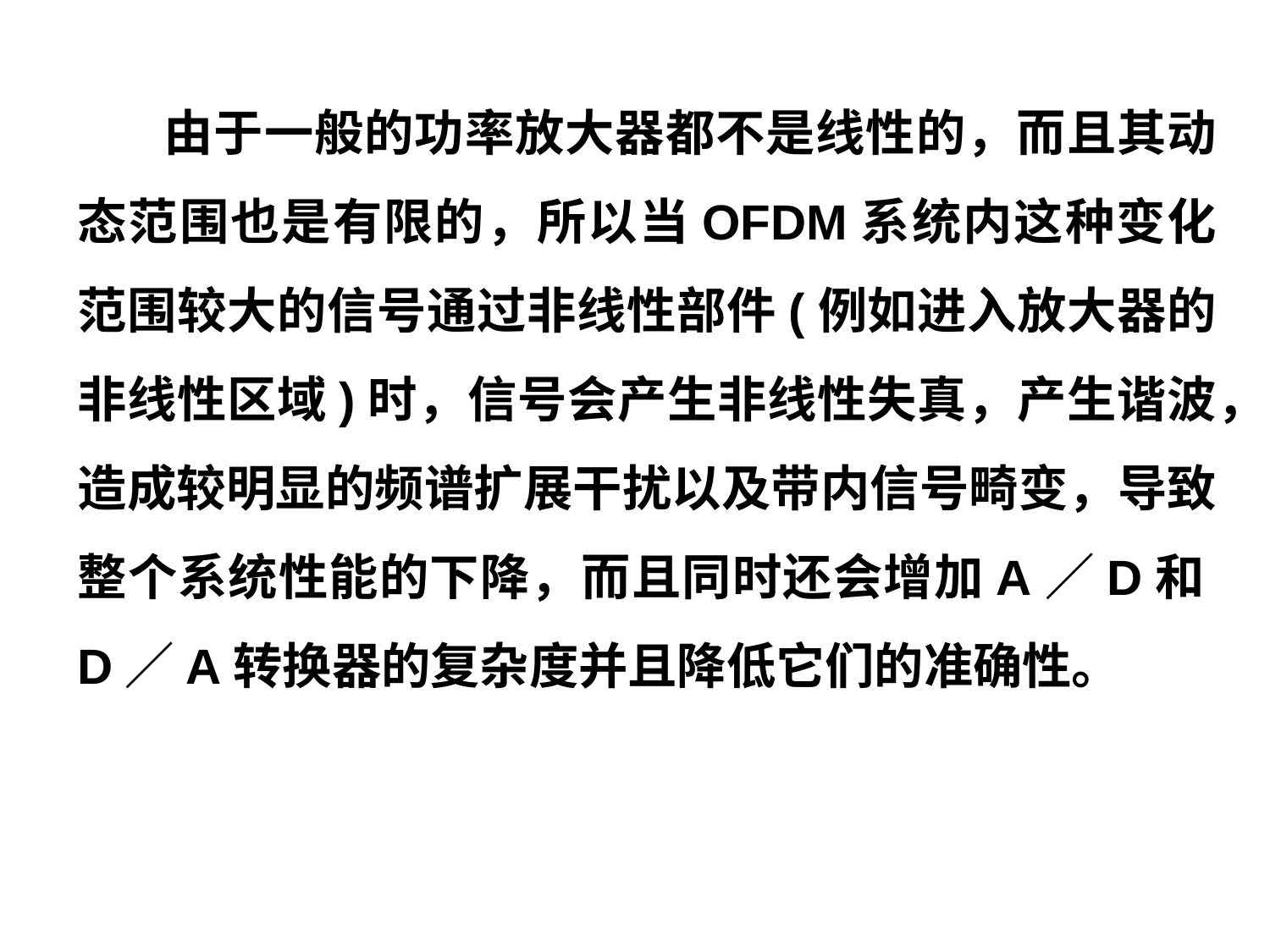

由于一般的功率放大器都不是线性的，而且其动态范围也是有限的，所以当OFDM系统内这种变化范围较大的信号通过非线性部件(例如进入放大器的非线性区域)时，信号会产生非线性失真，产生谐波，造成较明显的频谱扩展干扰以及带内信号畸变，导致整个系统性能的下降，而且同时还会增加A／D和D／A转换器的复杂度并且降低它们的准确性。